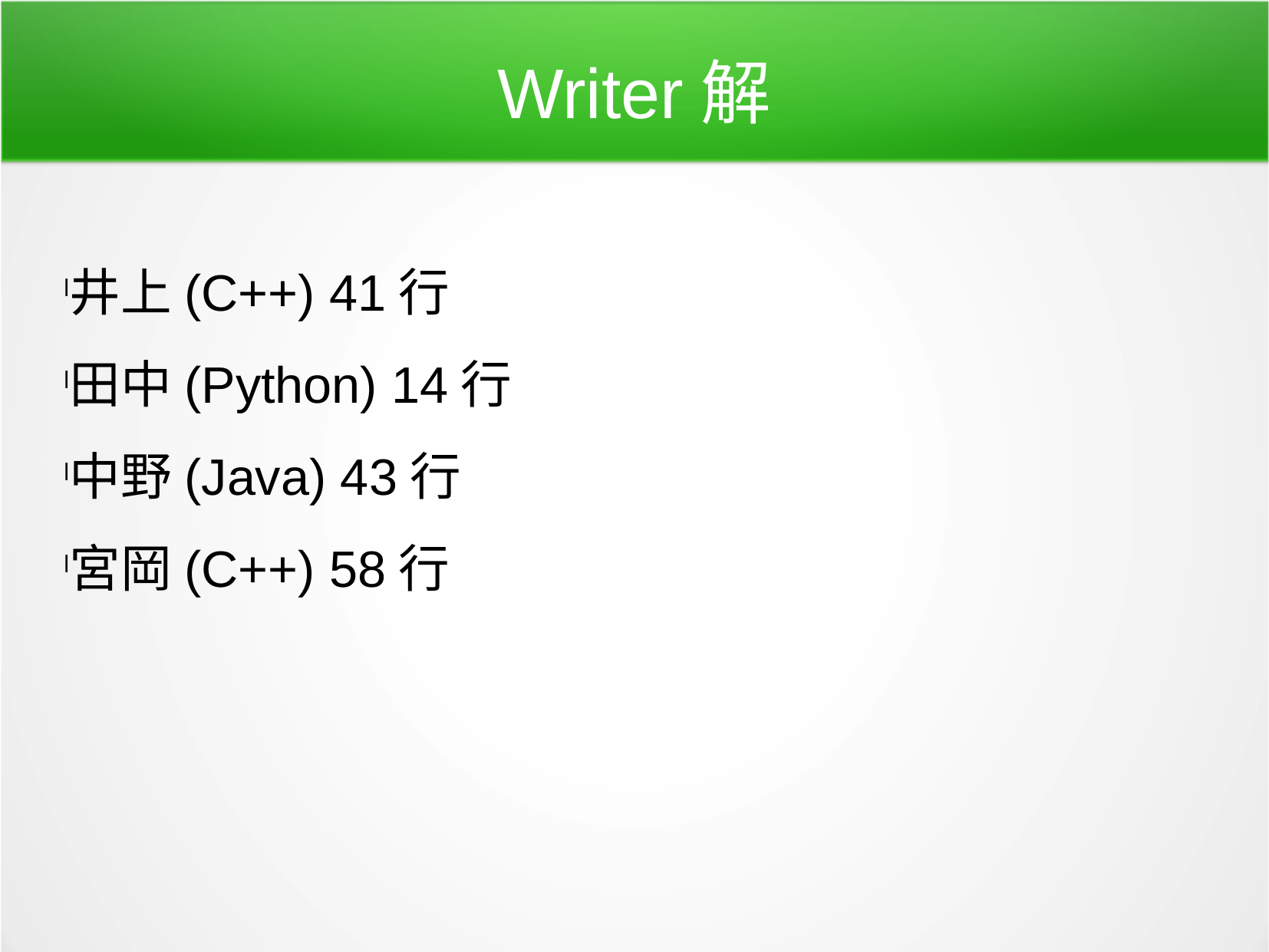

Writer解
井上(C++) 41行
田中(Python) 14行
中野(Java) 43行
宮岡(C++) 58行